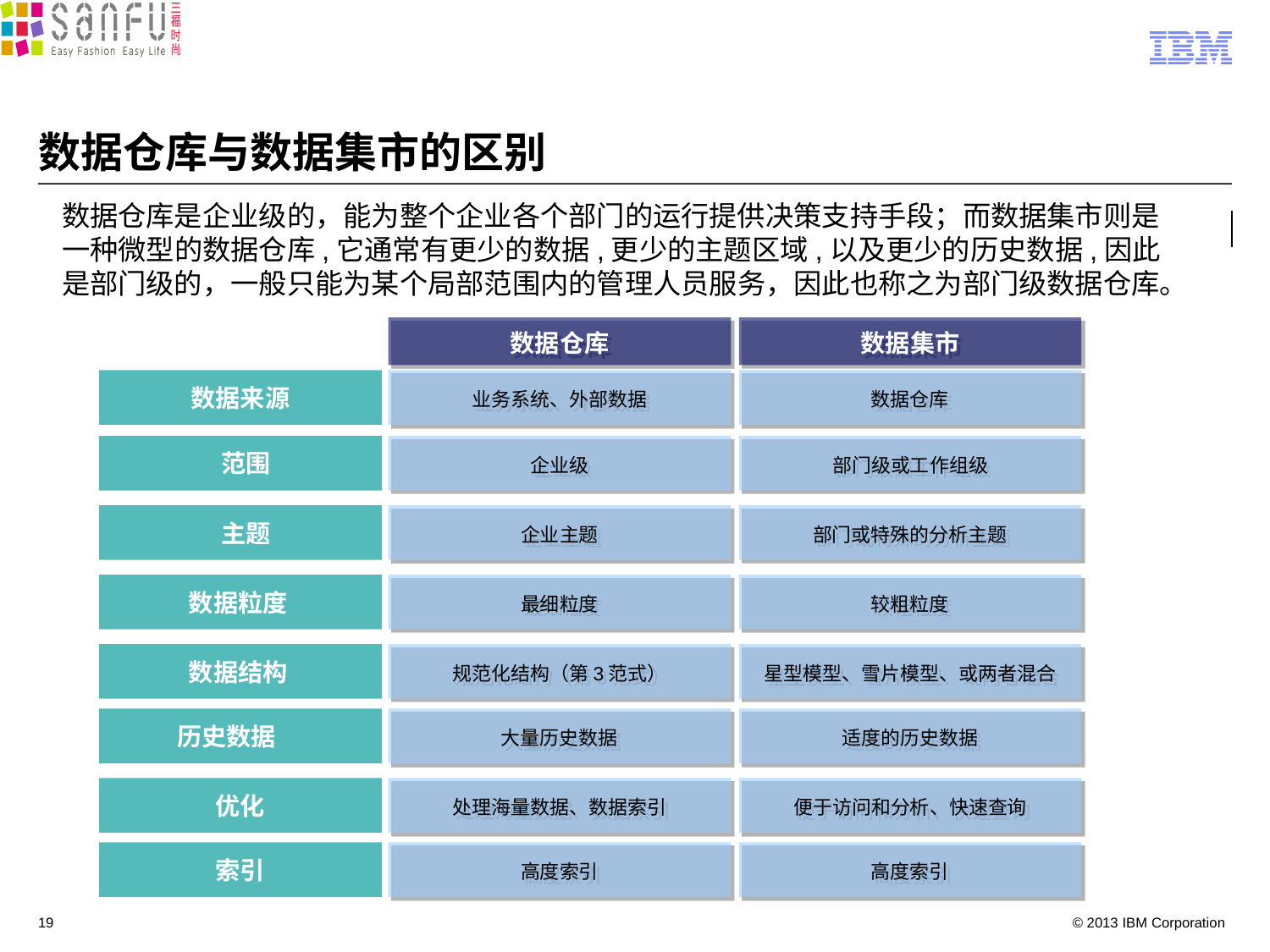

# 数据仓库与数据集市的区别
数据仓库是企业级的，能为整个企业各个部门的运行提供决策支持手段；而数据集市则是一种微型的数据仓库,它通常有更少的数据,更少的主题区域,以及更少的历史数据,因此是部门级的，一般只能为某个局部范围内的管理人员服务，因此也称之为部门级数据仓库。
数据仓库
数据集市
数据来源
业务系统、外部数据
数据仓库
 范围
企业级
部门级或工作组级
 主题
企业主题
部门或特殊的分析主题
 数据粒度
最细粒度
较粗粒度
 数据结构
规范化结构（第3范式）
星型模型、雪片模型、或两者混合
历史数据
大量历史数据
适度的历史数据
优化
处理海量数据、数据索引
便于访问和分析、快速查询
索引
高度索引
高度索引
19